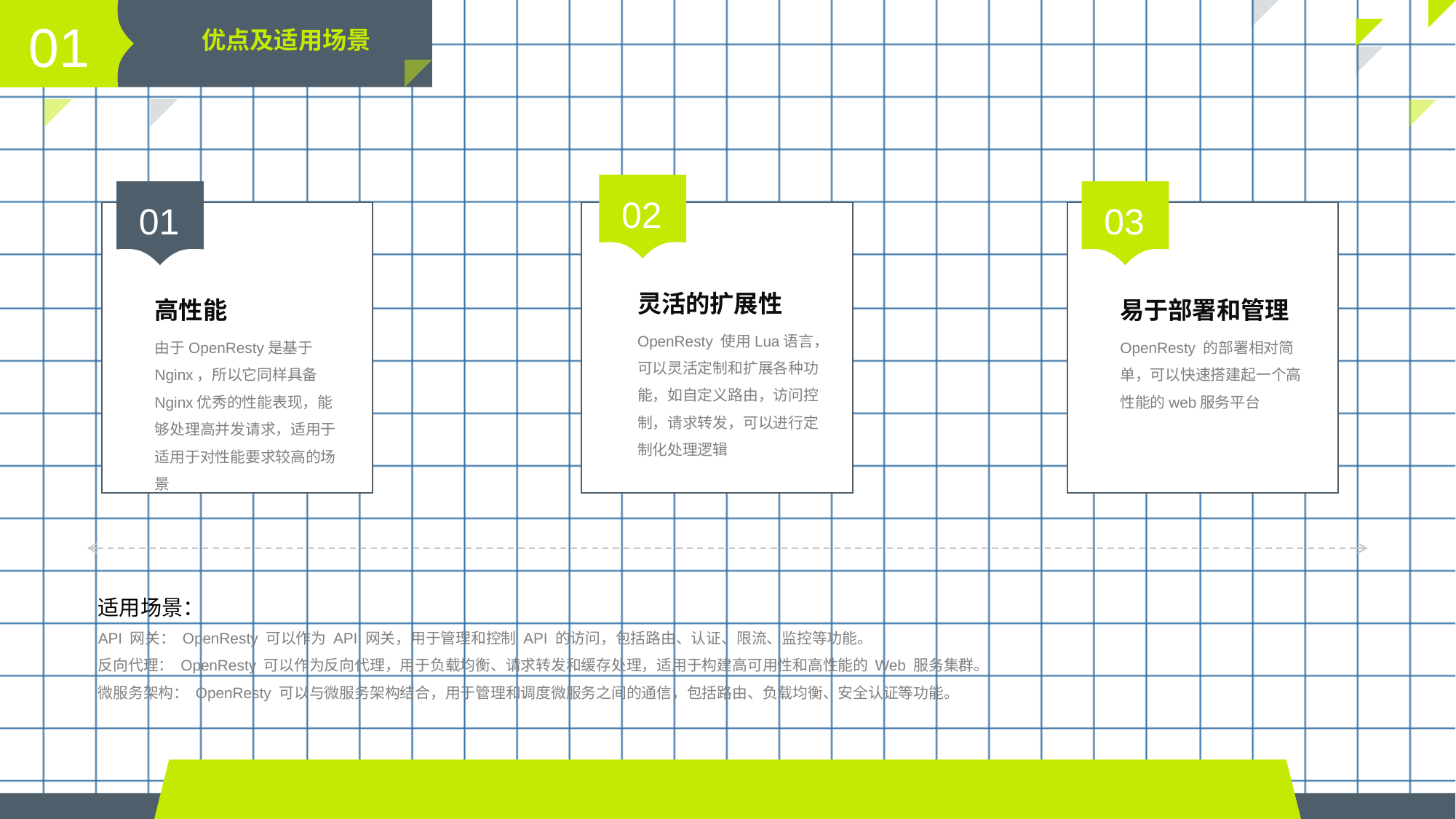

01
优点及适用场景

02

灵活的扩展性
OpenResty 使用Lua语言，可以灵活定制和扩展各种功能，如自定义路由，访问控制，请求转发，可以进行定制化处理逻辑

01

高性能
由于OpenResty是基于Nginx，所以它同样具备Nginx优秀的性能表现，能够处理高并发请求，适用于适用于对性能要求较高的场景

03

易于部署和管理
OpenResty 的部署相对简单，可以快速搭建起一个高性能的web服务平台
适用场景：
API 网关： OpenResty 可以作为 API 网关，用于管理和控制 API 的访问，包括路由、认证、限流、监控等功能。
反向代理： OpenResty 可以作为反向代理，用于负载均衡、请求转发和缓存处理，适用于构建高可用性和高性能的 Web 服务集群。
微服务架构： OpenResty 可以与微服务架构结合，用于管理和调度微服务之间的通信，包括路由、负载均衡、安全认证等功能。